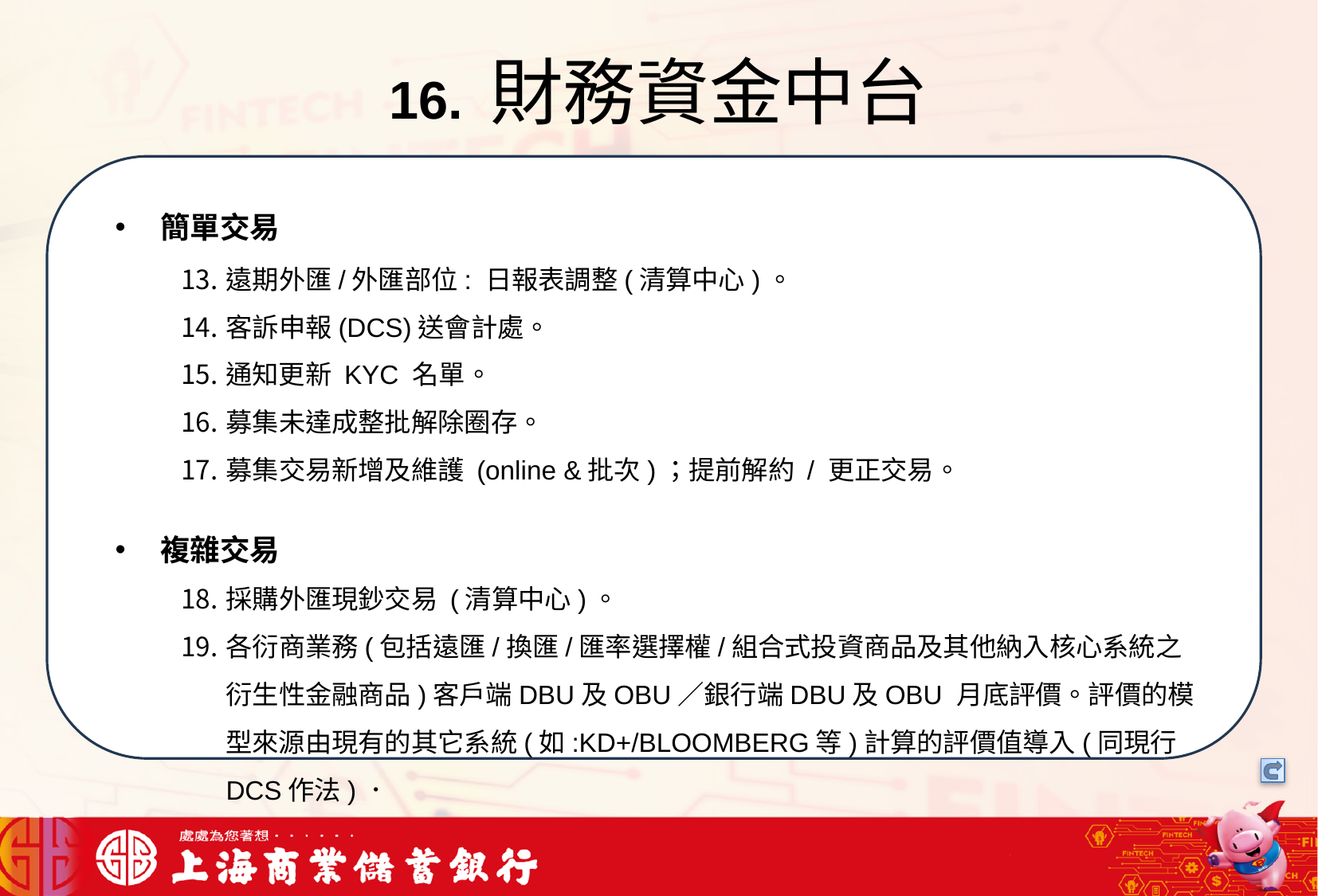

# 16. 財務資金中台
的答案回覆用戶
簡單交易

複雜交易

遠期外匯/外匯部位: 日報表調整(清算中心)。
客訴申報(DCS)送會計處。
通知更新 KYC 名單。
募集未達成整批解除圈存。
募集交易新增及維護 (online &批次)；提前解約 / 更正交易。

採購外匯現鈔交易 (清算中心)。
各衍商業務(包括遠匯/換匯/匯率選擇權/組合式投資商品及其他納入核心系統之衍生性金融商品)客戶端DBU及OBU／銀行端DBU及OBU 月底評價。評價的模型來源由現有的其它系統(如:KD+/BLOOMBERG等)計算的評價值導入(同現行DCS作法)．